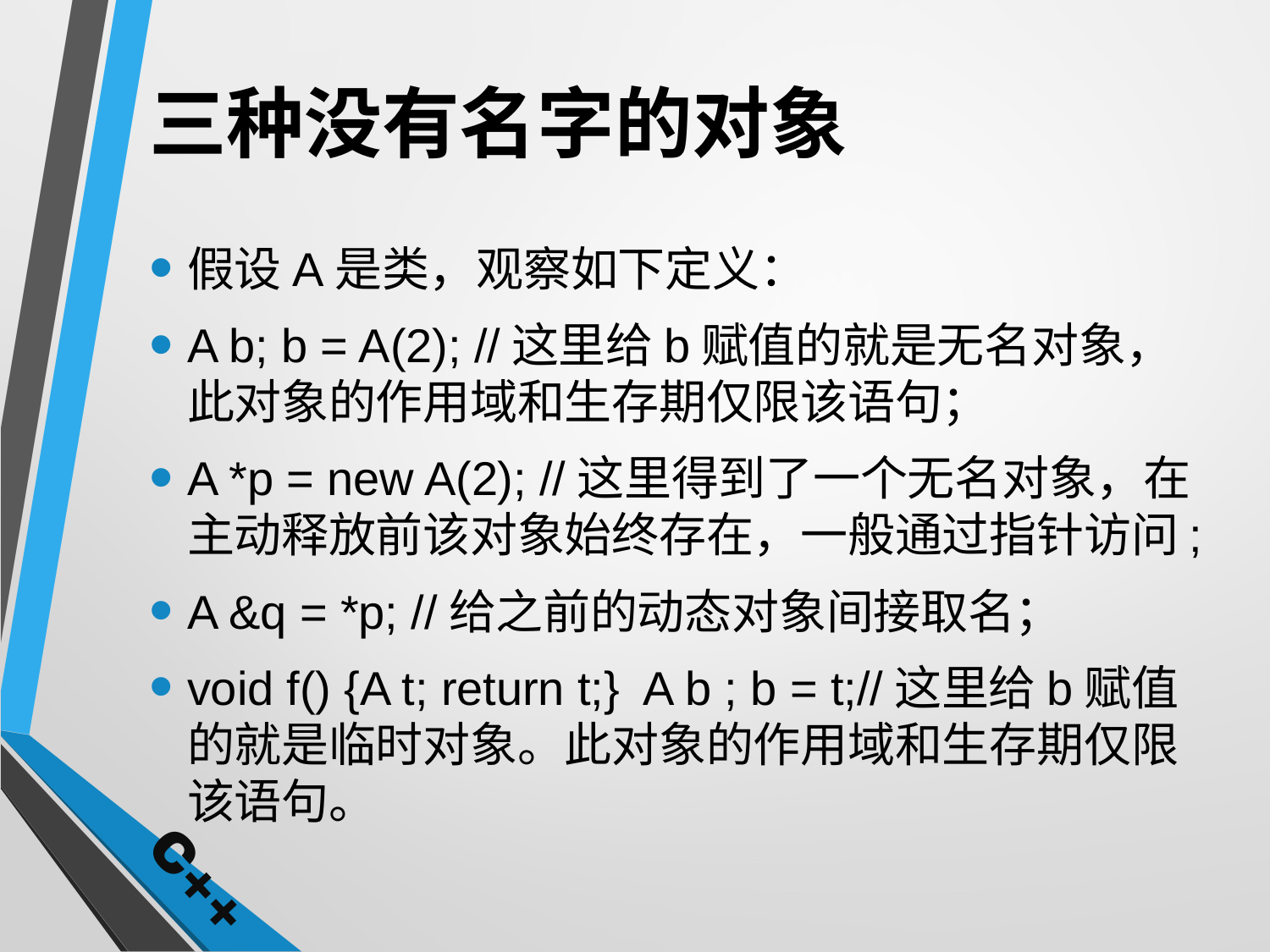

# 三种没有名字的对象
假设A是类，观察如下定义：
A b; b = A(2); //这里给b赋值的就是无名对象，此对象的作用域和生存期仅限该语句；
A *p = new A(2); //这里得到了一个无名对象，在主动释放前该对象始终存在，一般通过指针访问;
A &q = *p; //给之前的动态对象间接取名；
void f() {A t; return t;}  A b ; b = t;//这里给b赋值的就是临时对象。此对象的作用域和生存期仅限该语句。